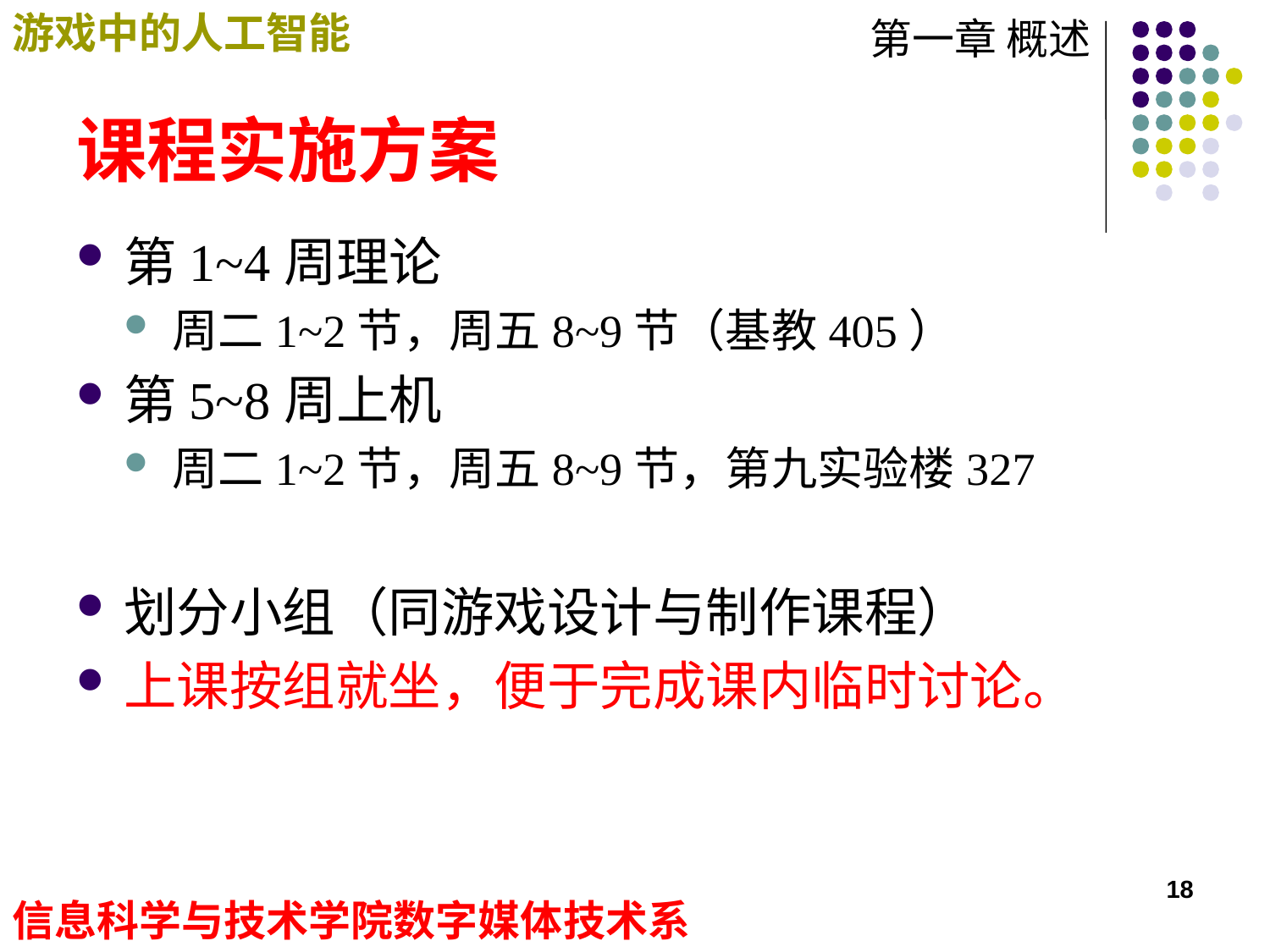

# 课程实施方案
第1~4周理论
周二1~2节，周五8~9节（基教405）
第5~8周上机
周二1~2节，周五8~9节，第九实验楼327

划分小组（同游戏设计与制作课程）
上课按组就坐，便于完成课内临时讨论。

18